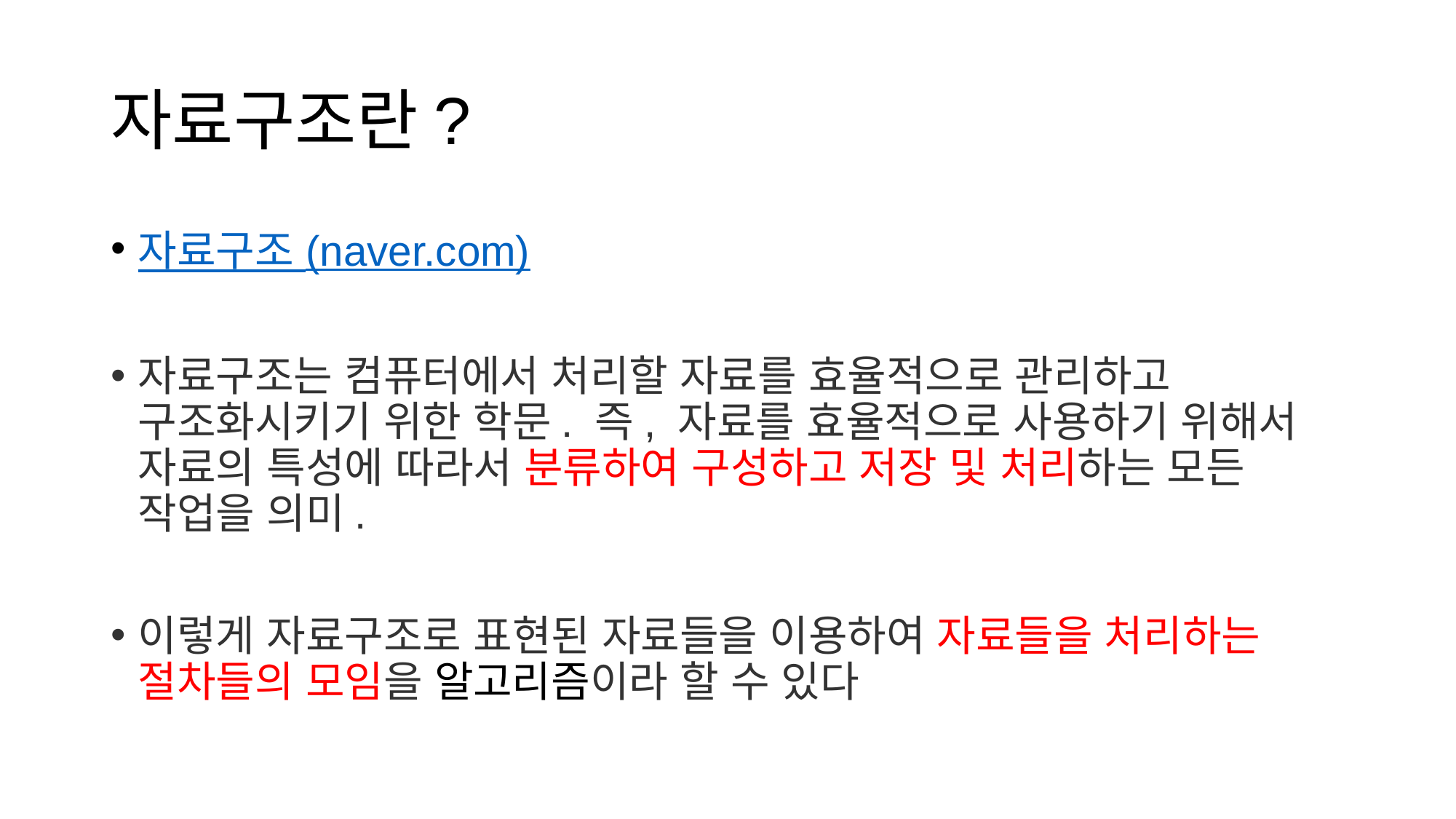

# 자료구조란?
자료구조 (naver.com)

자료구조는 컴퓨터에서 처리할 자료를 효율적으로 관리하고 구조화시키기 위한 학문. 즉, 자료를 효율적으로 사용하기 위해서 자료의 특성에 따라서 분류하여 구성하고 저장 및 처리하는 모든 작업을 의미.

이렇게 자료구조로 표현된 자료들을 이용하여 자료들을 처리하는 절차들의 모임을 알고리즘이라 할 수 있다